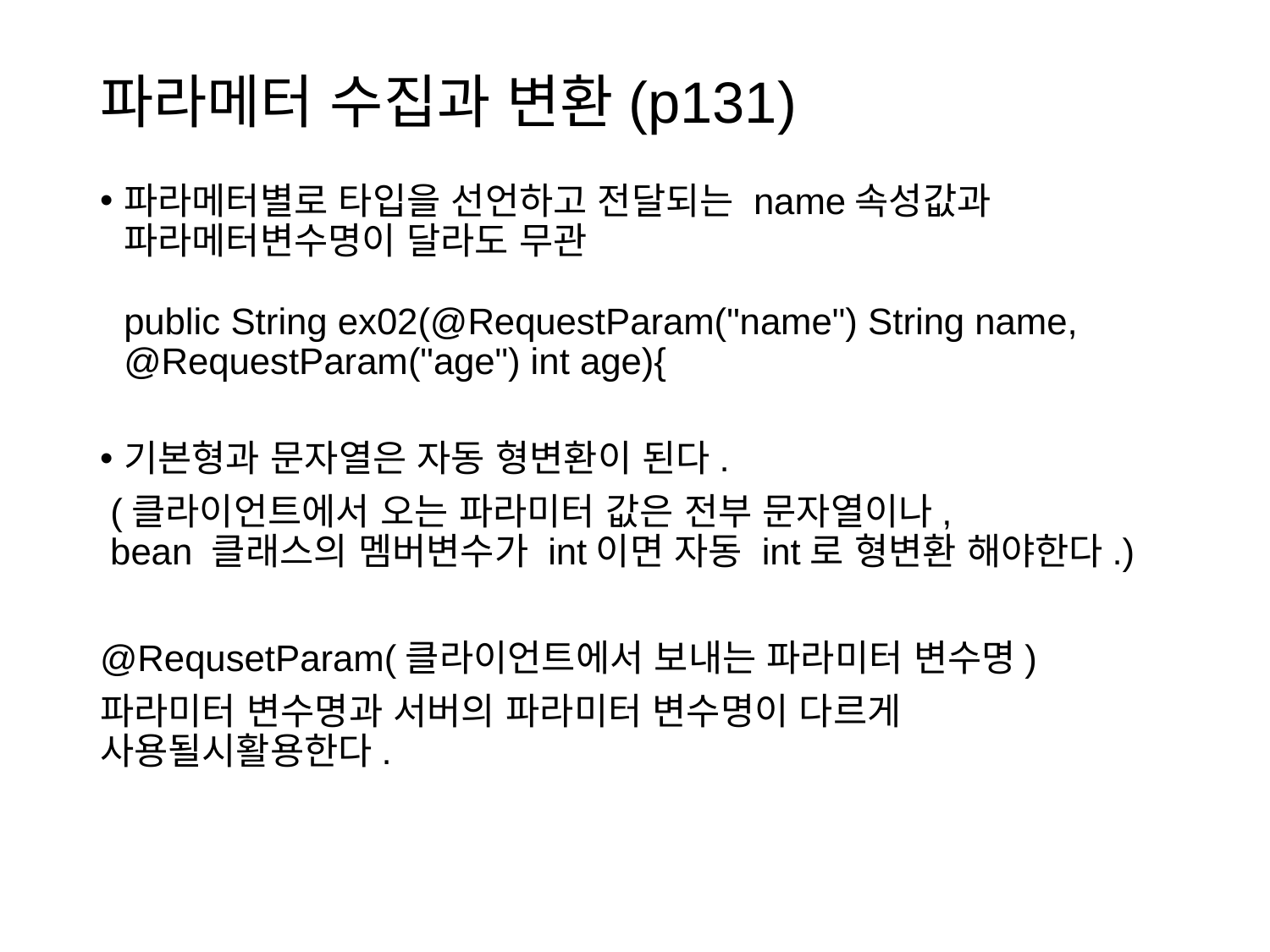

# 파라메터 수집과 변환(p131)
파라메터별로 타입을 선언하고 전달되는 name속성값과
파라메터변수명이 달라도 무관
public String ex02(@RequestParam("name") String name, @RequestParam("age") int age){
기본형과 문자열은 자동 형변환이 된다.
 (클라이언트에서 오는 파라미터 값은 전부 문자열이나,
 bean 클래스의 멤버변수가 int이면 자동 int로 형변환 해야한다.)

@RequsetParam(클라이언트에서 보내는 파라미터 변수명)
파라미터 변수명과 서버의 파라미터 변수명이 다르게 사용될시활용한다.